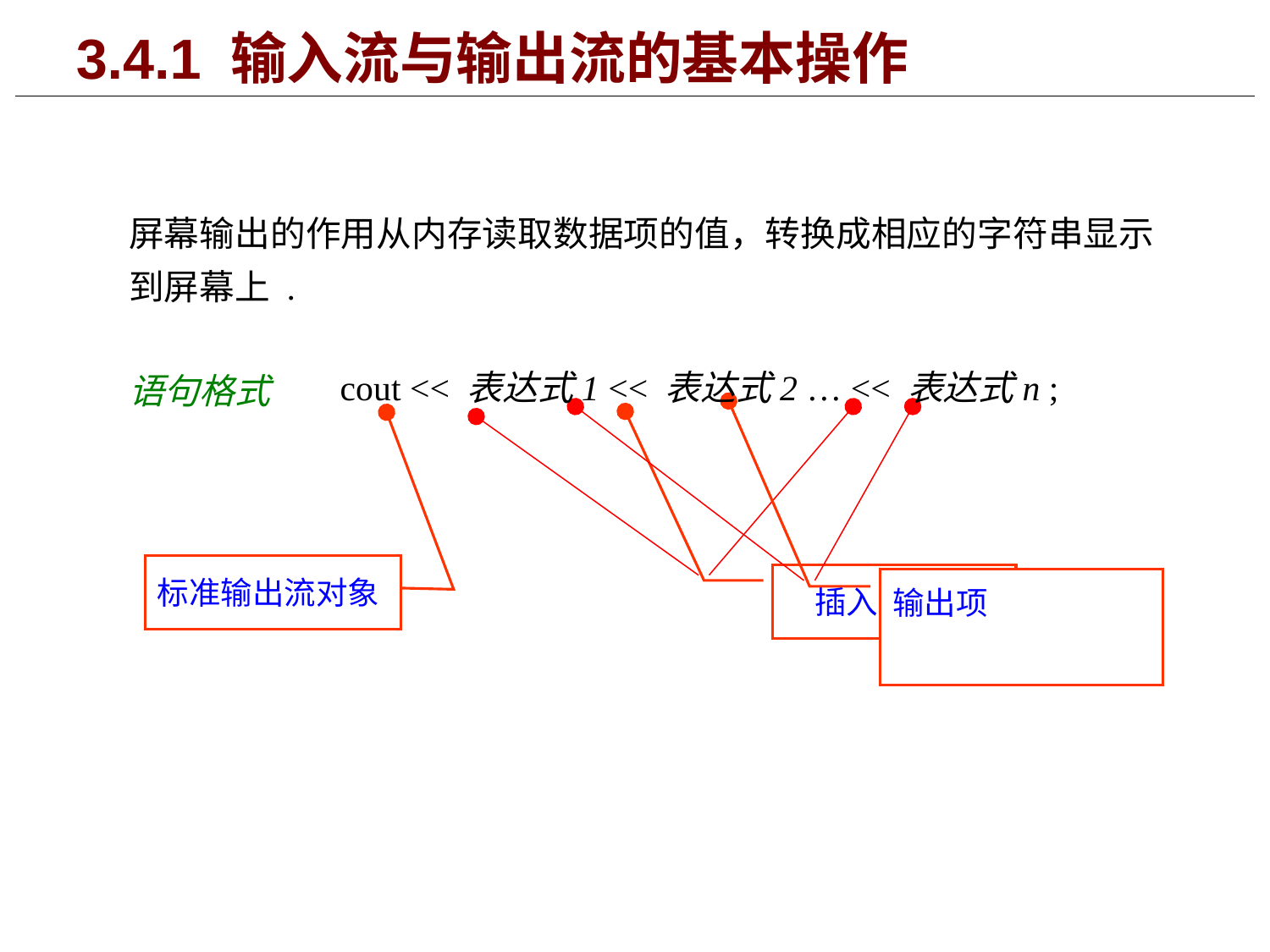

# 3.4.1 输入流与输出流的基本操作
屏幕输出的作用从内存读取数据项的值，转换成相应的字符串显示到屏幕上 .
cout << 表达式1 << 表达式2 … << 表达式n ;
语句格式

插入运算符

输出项
标准输出流对象